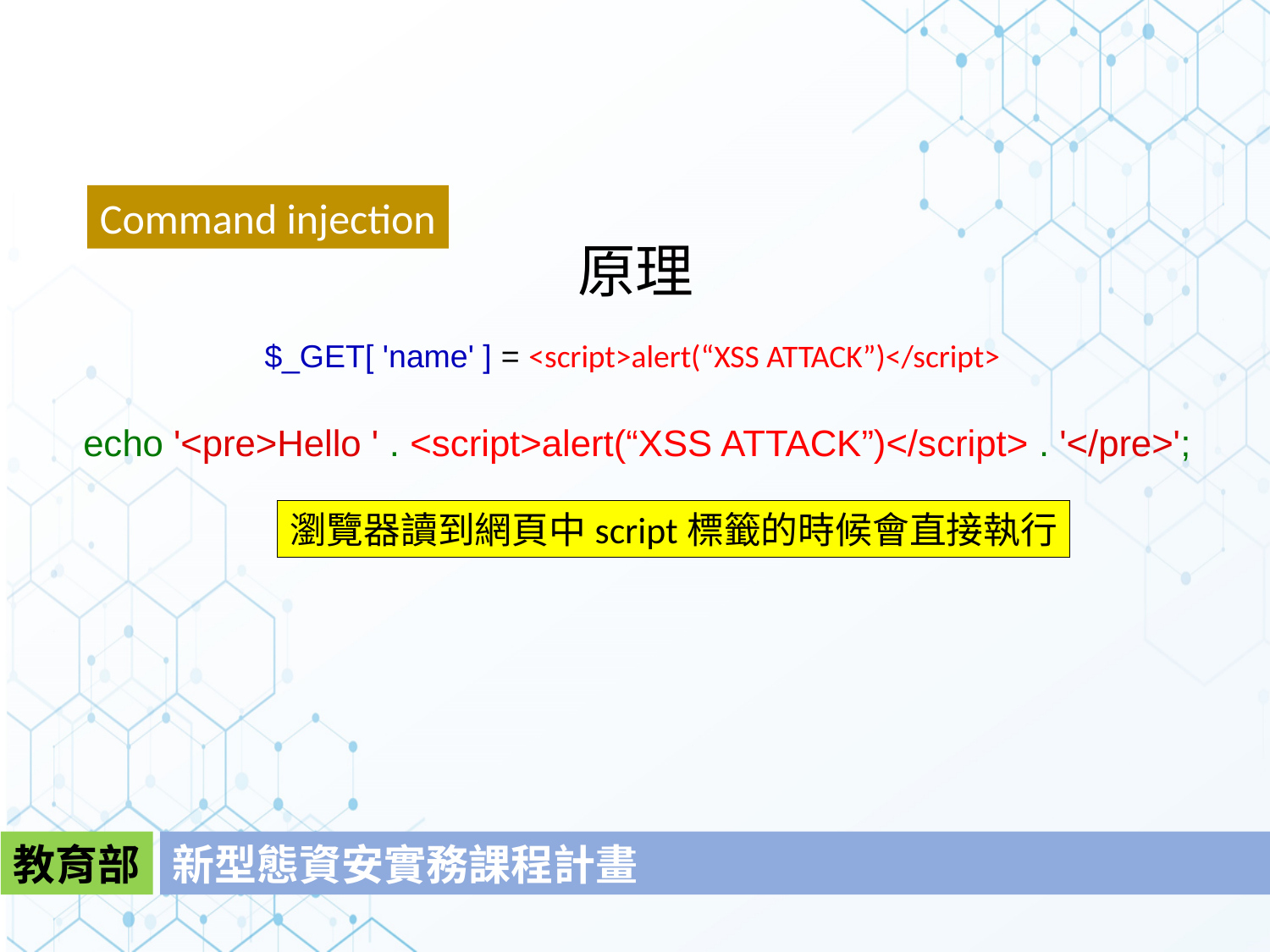

Command injection
原理
$_GET[ 'name' ] = <script>alert(“XSS ATTACK”)</script>
echo '<pre>Hello ' . <script>alert(“XSS ATTACK”)</script> . '</pre>';
瀏覽器讀到網頁中script標籤的時候會直接執行
教育部
新型態資安實務課程計畫